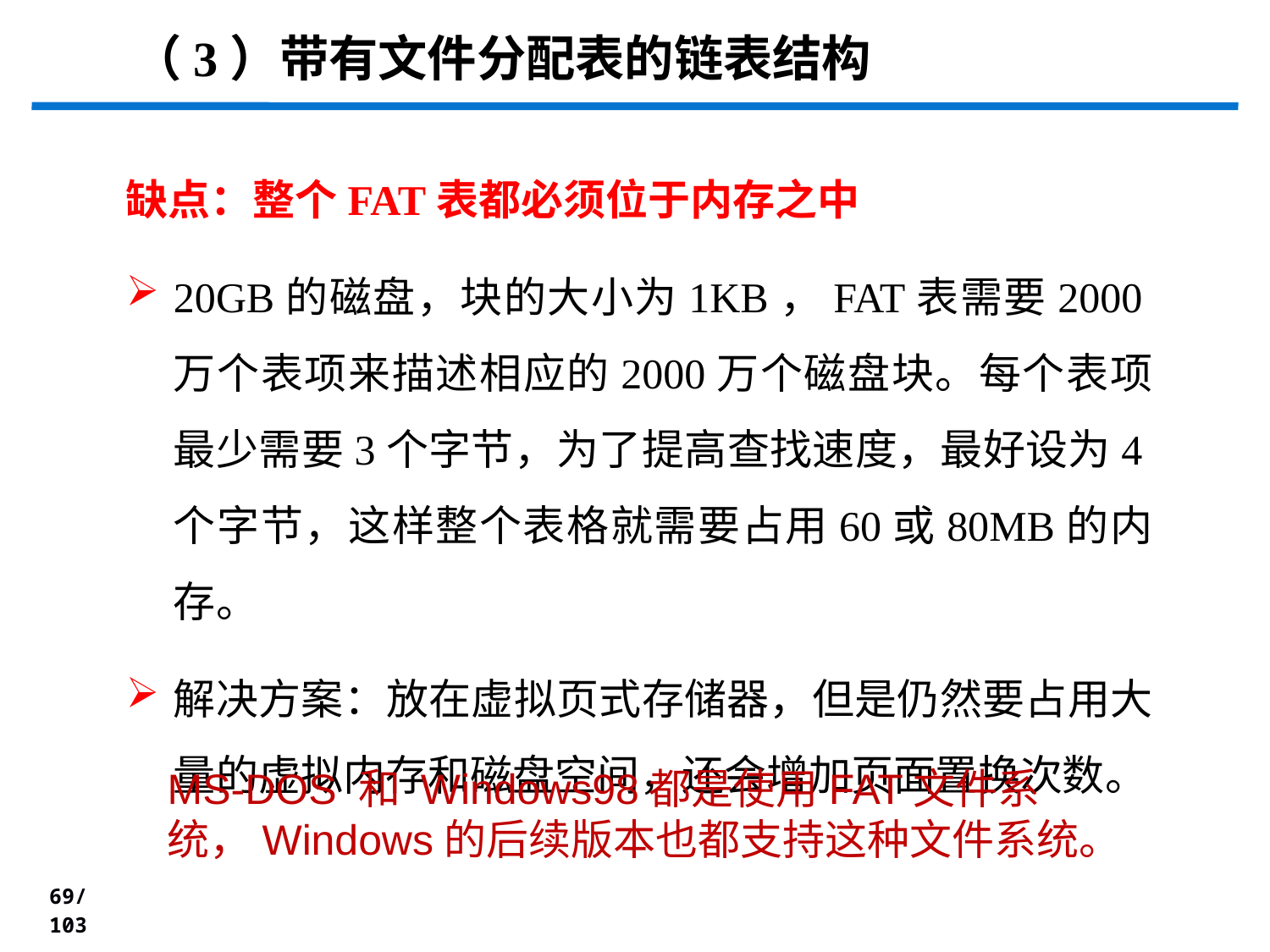

（3）带有文件分配表的链表结构
缺点：整个FAT表都必须位于内存之中
20GB的磁盘，块的大小为1KB，FAT表需要2000万个表项来描述相应的2000万个磁盘块。每个表项最少需要3个字节，为了提高查找速度，最好设为4个字节，这样整个表格就需要占用60或80MB的内存。
解决方案：放在虚拟页式存储器，但是仍然要占用大量的虚拟内存和磁盘空间，还会增加页面置换次数。

MS-DOS 和 Windows98都是使用FAT文件系统，Windows的后续版本也都支持这种文件系统。